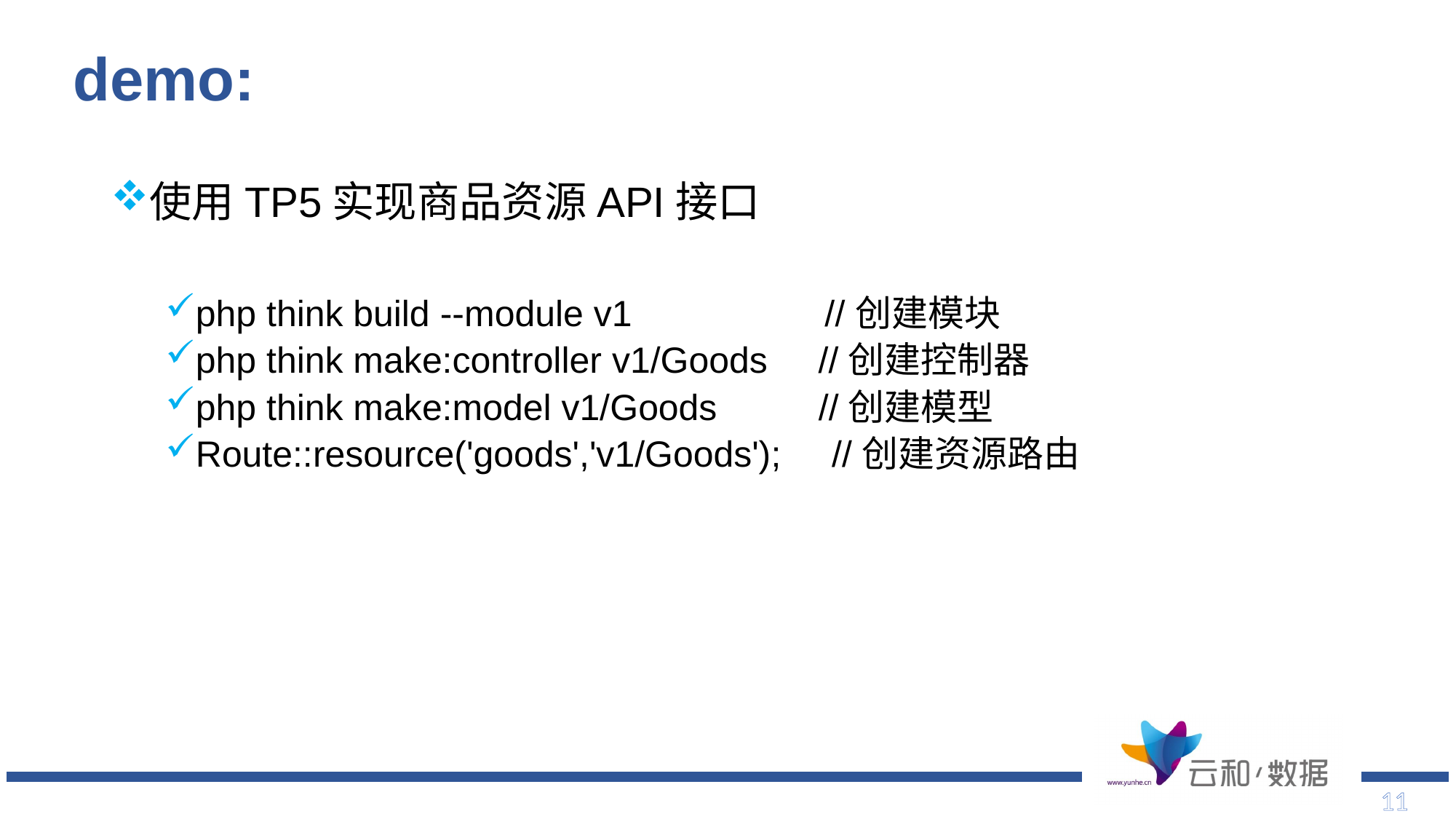

# demo:
使用TP5实现商品资源API接口

php think build --module v1                   //创建模块
php think make:controller v1/Goods     //创建控制器
php think make:model v1/Goods          //创建模型
Route::resource('goods','v1/Goods');     //创建资源路由